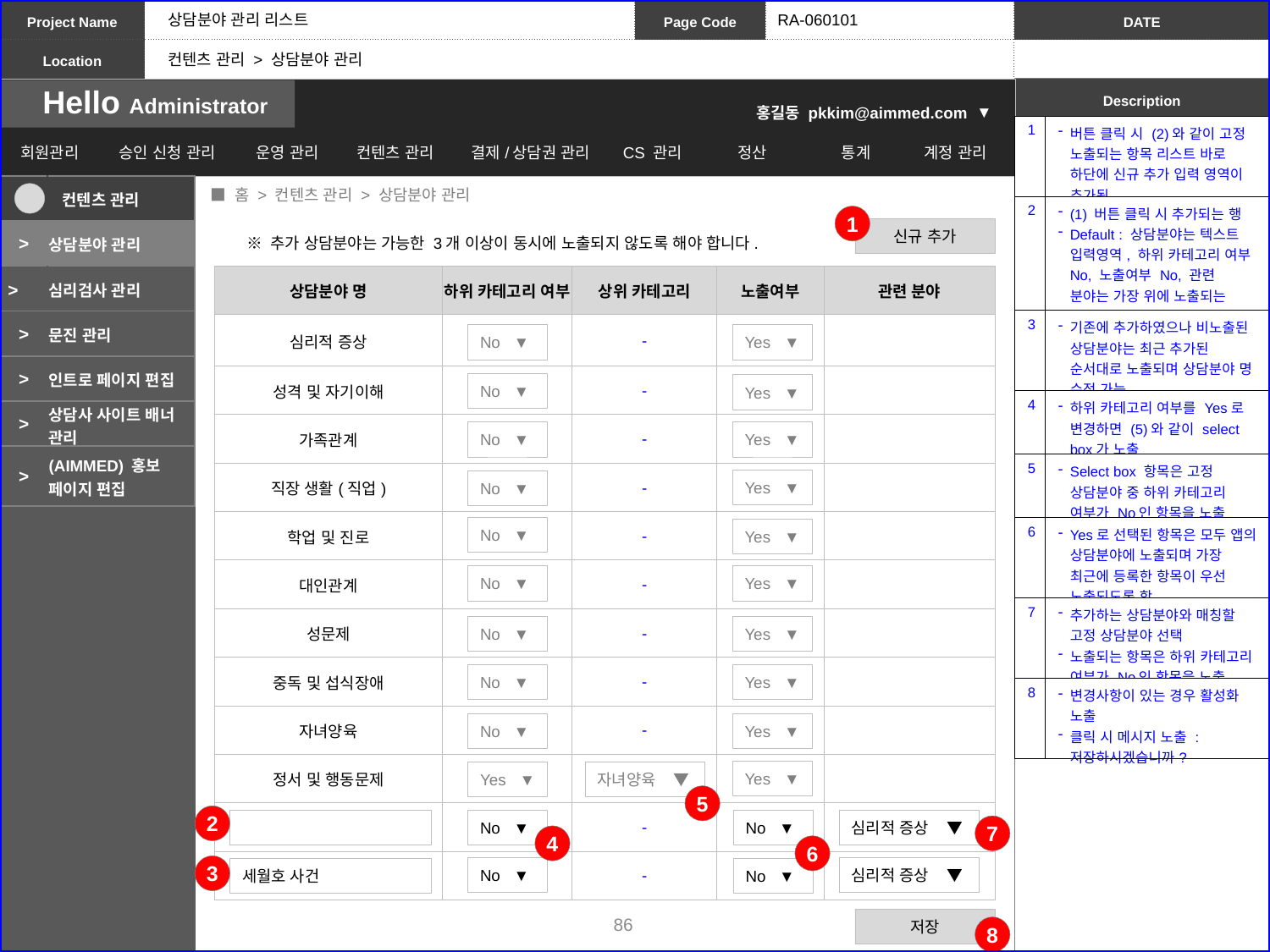

상담분야 관리 리스트
RA-060101
컨텐츠 관리 > 상담분야 관리
| 1 | 버튼 클릭 시 (2)와 같이 고정 노출되는 항목 리스트 바로 하단에 신규 추가 입력 영역이 추가됨 |
| --- | --- |
| 2 | (1) 버튼 클릭 시 추가되는 행 Default : 상담분야는 텍스트 입력영역, 하위 카테고리 여부 No, 노출여부 No, 관련 분야는 가장 위에 노출되는 상담분야 명 노출되며 선택 가능 |
| 3 | 기존에 추가하였으나 비노출된 상담분야는 최근 추가된 순서대로 노출되며 상담분야 명 수정 가능 |
| 4 | 하위 카테고리 여부를 Yes로 변경하면 (5)와 같이 select box가 노출 |
| 5 | Select box 항목은 고정 상담분야 중 하위 카테고리 여부가 No인 항목을 노출 |
| 6 | Yes로 선택된 항목은 모두 앱의 상담분야에 노출되며 가장 최근에 등록한 항목이 우선 노출되도록 함 |
| 7 | 추가하는 상담분야와 매칭할 고정 상담분야 선택 노출되는 항목은 하위 카테고리 여부가 No인 항목을 노출 |
| 8 | 변경사항이 있는 경우 활성화 노출 클릭 시 메시지 노출 : 저장하시겠습니까? |
   ■ 홈 > 컨텐츠 관리 > 상담분야 관리

|  | 컨텐츠 관리 |
| --- | --- |
| > | 상담분야 관리 |
| > | 심리검사 관리 |
| > | 문진 관리 |
| > | 인트로 페이지 편집 |
| > | 상담사 사이트 배너 관리 |
| > | (AIMMED) 홍보 페이지 편집 |

1
신규 추가
※ 추가 상담분야는 가능한 3개 이상이 동시에 노출되지 않도록 해야 합니다.
| 상담분야 명 | 하위 카테고리 여부 | 상위 카테고리 | 노출여부 | 관련 분야 |
| --- | --- | --- | --- | --- |
| 심리적 증상 |  | - |  |  |
| 성격 및 자기이해 |  | - |  |  |
| 가족관계 |  | - |  |  |
| 직장 생활(직업) |  | - |  |  |
| 학업 및 진로 |  | - |  |  |
| 대인관계 |  | - |  |  |
| 성문제 |  | - |  |  |
| 중독 및 섭식장애 |  | - |  |  |
| 자녀양육 |  | - |  |  |
| 정서 및 행동문제 |  |  |  |  |
|  |  | - |  |  |
|  |  | - |  |  |
No   ▼
Yes   ▼
No   ▼
Yes   ▼
No   ▼
Yes   ▼
Yes   ▼
No   ▼
No   ▼
Yes   ▼
No   ▼
Yes   ▼
No   ▼
Yes   ▼
No   ▼
Yes   ▼
No   ▼
Yes   ▼
Yes   ▼
Yes   ▼
자녀양육    ▼
5
2

No   ▼
No   ▼
심리적 증상    ▼
7
4
6
3
No   ▼
심리적 증상    ▼
세월호 사건
No   ▼
86
저장
8